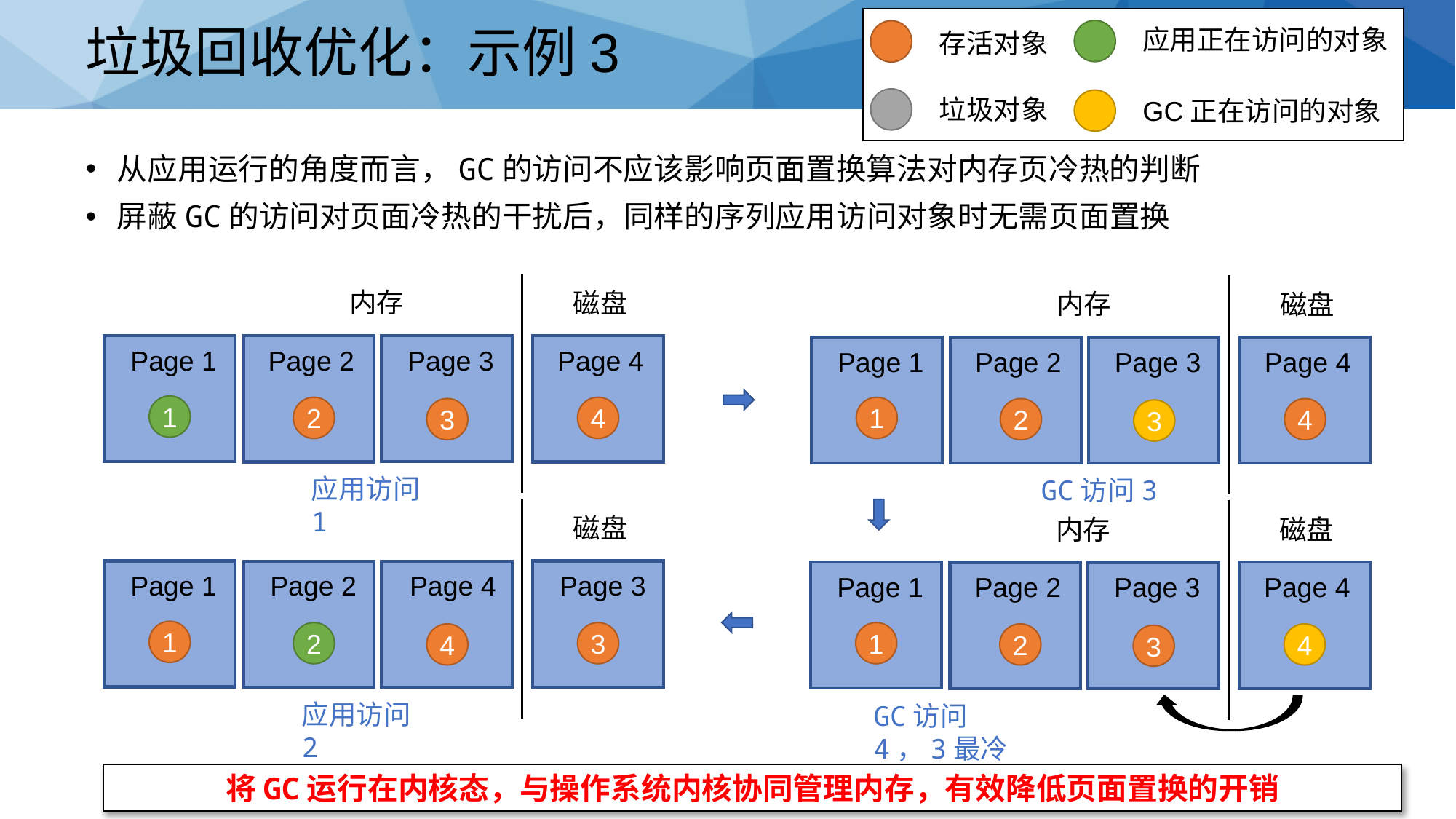

# 垃圾回收优化：示例3
应用正在访问的对象

存活对象

垃圾对象
GC正在访问的对象

从应用运行的角度而言，GC的访问不应该影响页面置换算法对内存页冷热的判断
屏蔽GC的访问对页面冷热的干扰后，同样的序列应用访问对象时无需页面置换
内存
磁盘

Page 1
1

Page 3
Page 4
Page 2
2
4
3
内存
磁盘

Page 1
1

Page 3
Page 4
Page 2
2
4
3

应用访问1
GC访问3
内存
磁盘

Page 1
1

Page 4
Page 3
Page 2
2
3
4
内存
磁盘

Page 1
1

Page 3
Page 4
Page 2
2
4
3

应用访问2
GC访问4，3最冷被置换

将GC运行在内核态，与操作系统内核协同管理内存，有效降低页面置换的开销